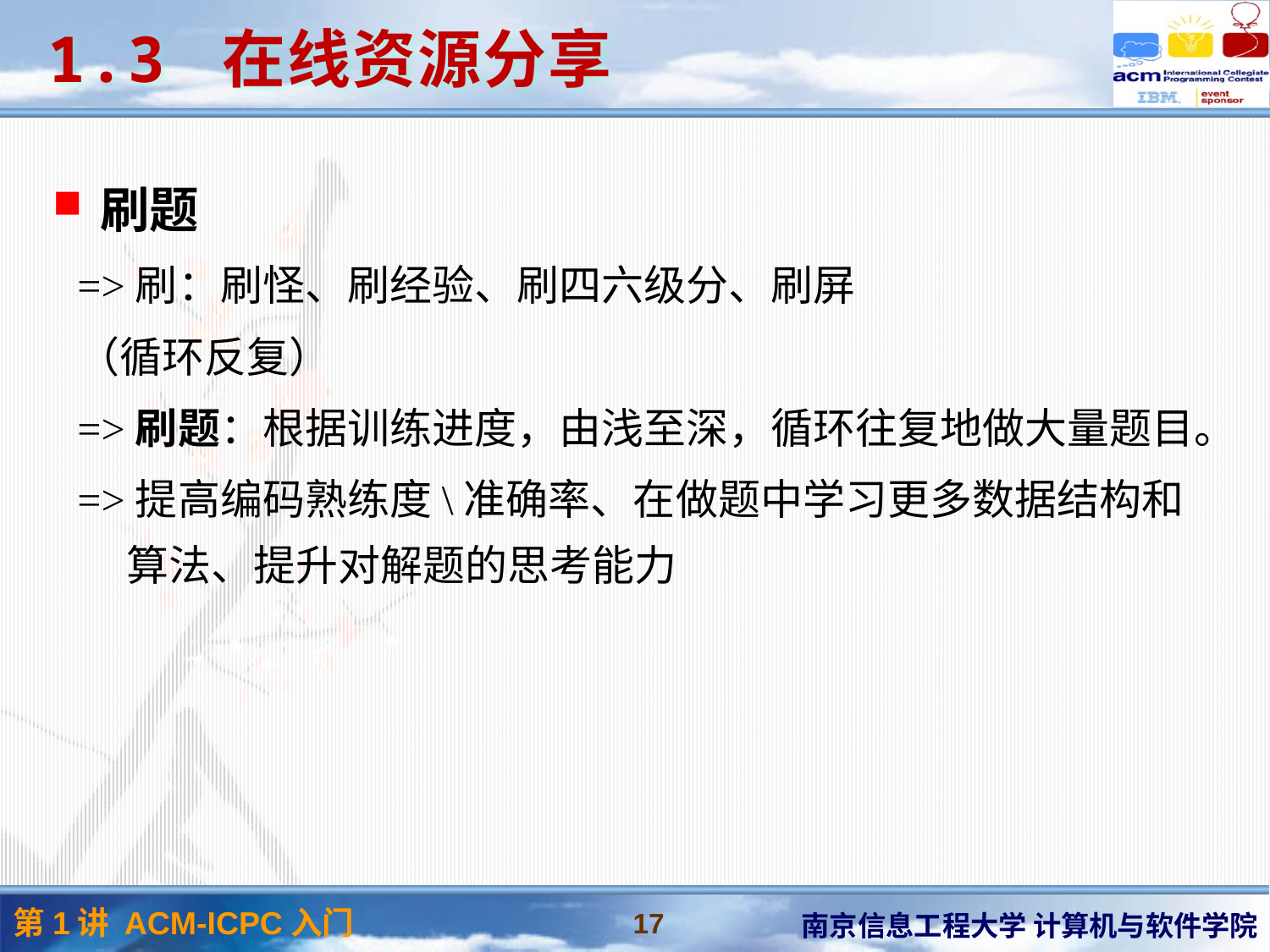

# 1.3 在线资源分享
刷题
=>刷：刷怪、刷经验、刷四六级分、刷屏
（循环反复）
=>刷题：根据训练进度，由浅至深，循环往复地做大量题目。
=>提高编码熟练度\准确率、在做题中学习更多数据结构和算法、提升对解题的思考能力